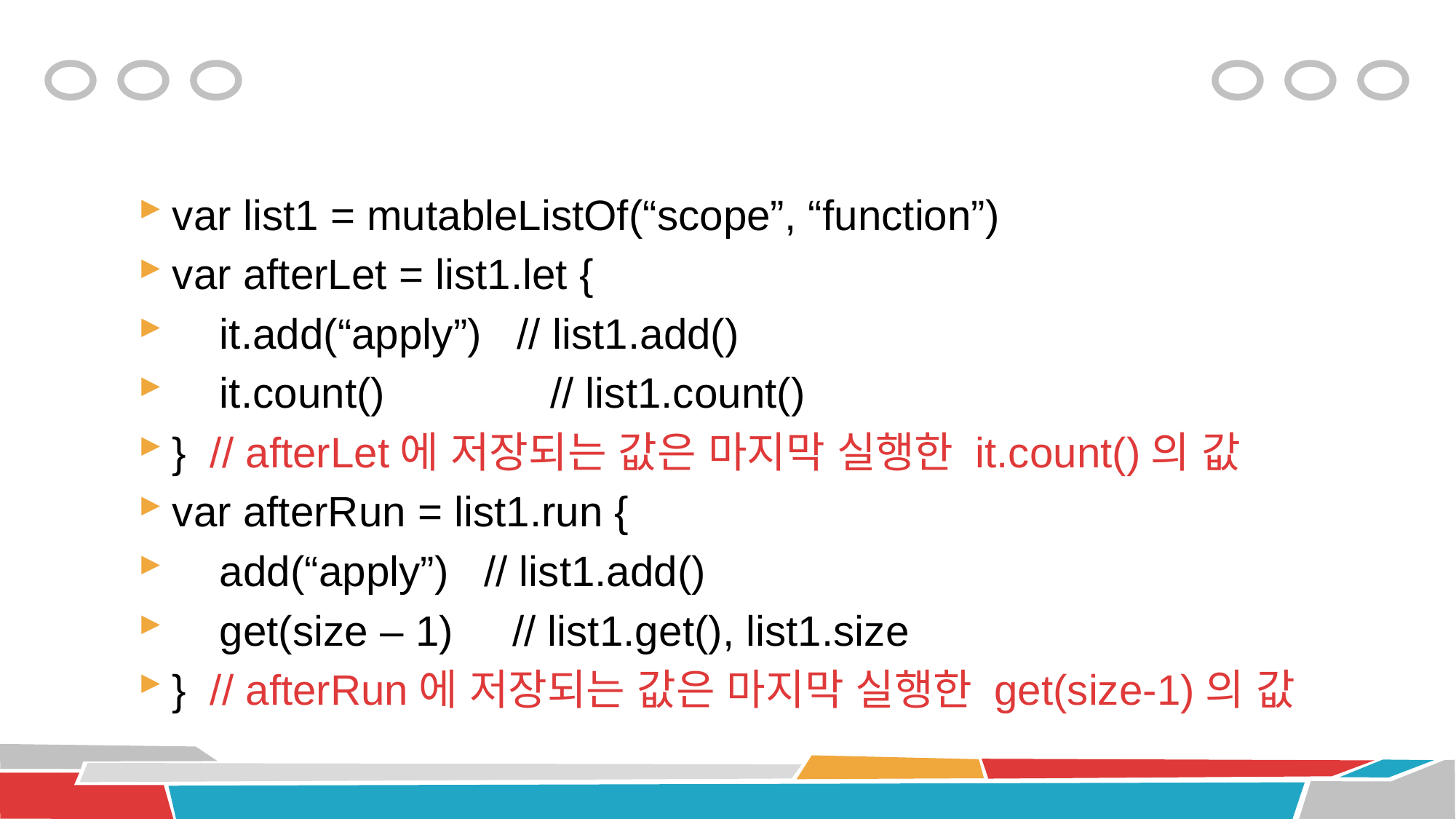

#
var list1 = mutableListOf(“scope”, “function”)
var afterLet = list1.let {
    it.add(“apply”)   // list1.add()
    it.count()              // list1.count()
}  // afterLet에 저장되는 값은 마지막 실행한 it.count()의 값
var afterRun = list1.run {
    add(“apply”)   // list1.add()
    get(size – 1)     // list1.get(), list1.size
}  // afterRun에 저장되는 값은 마지막 실행한 get(size-1)의 값